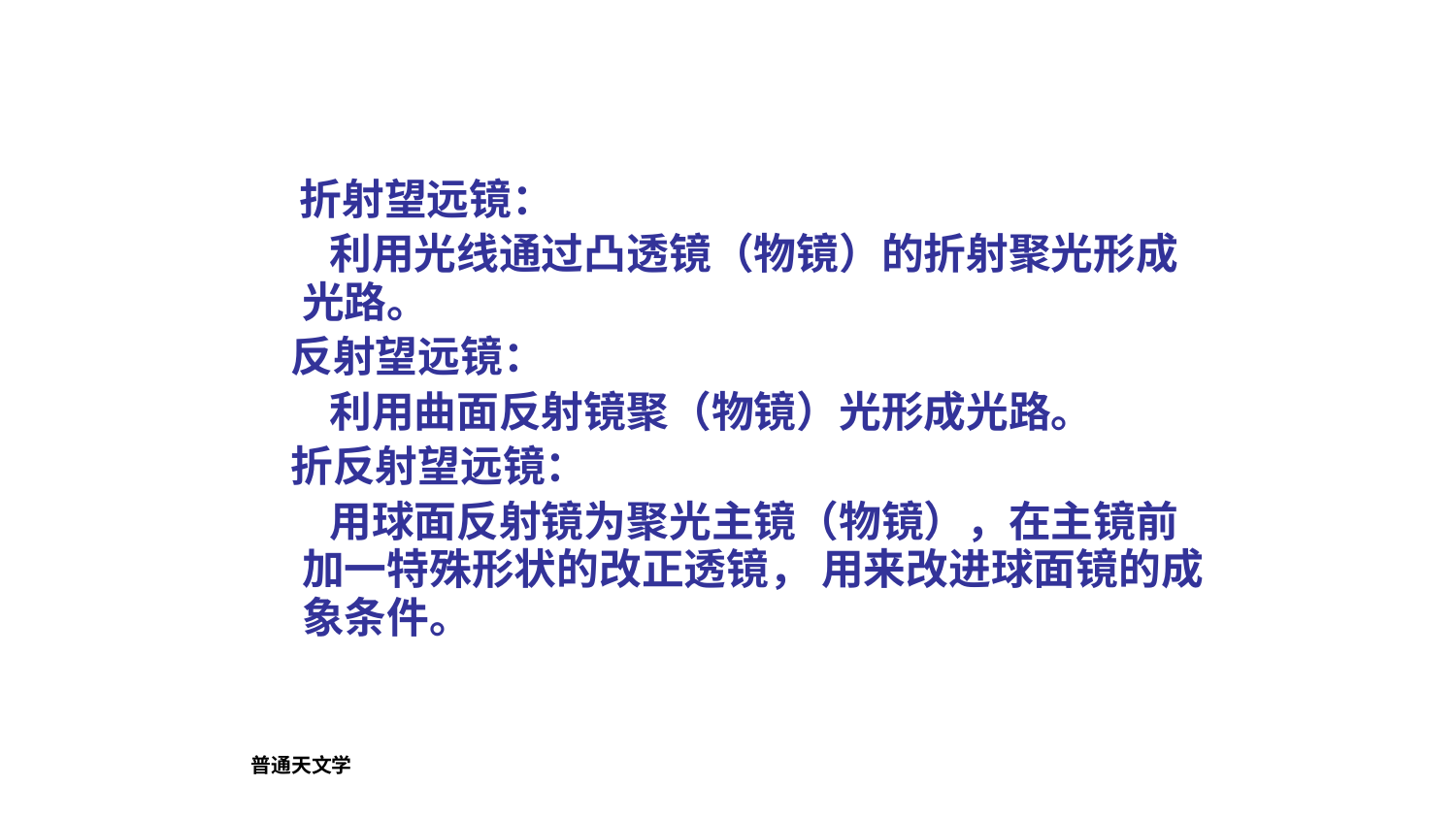

折射望远镜：
      利用光线通过凸透镜（物镜）的折射聚光形成光路。
  反射望远镜：
      利用曲面反射镜聚（物镜）光形成光路。
  折反射望远镜：
      用球面反射镜为聚光主镜（物镜），在主镜前加一特殊形状的改正透镜， 用来改进球面镜的成象条件。
普通天文学